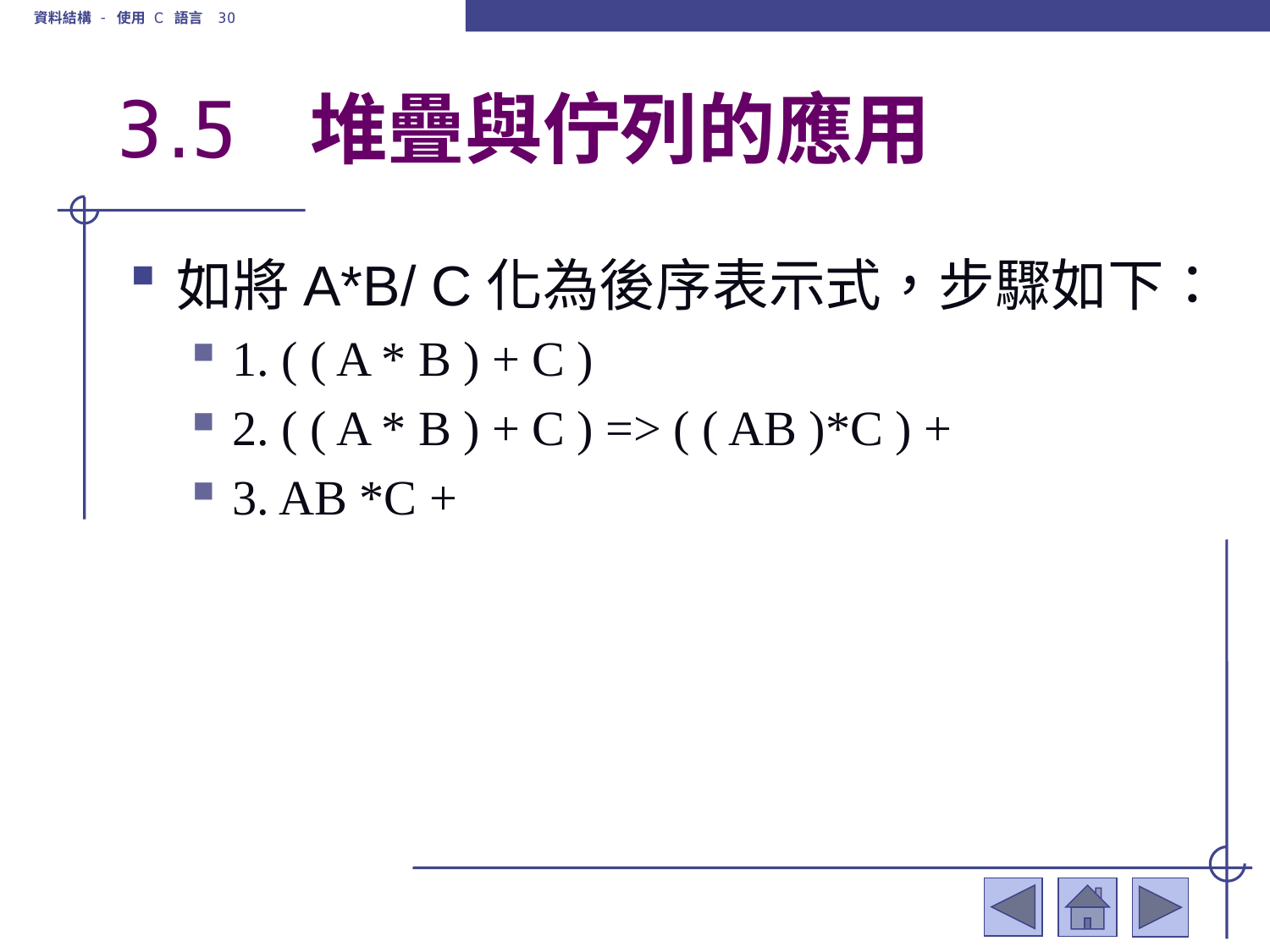

資料結構 - 使用 C 語言   30
# 3.5	  堆疊與佇列的應用
如將A*B/ C化為後序表示式，步驟如下：
1. ( ( A * B ) + C )
2. ( ( A * B ) + C ) => ( ( AB )*C ) +
3. AB *C +